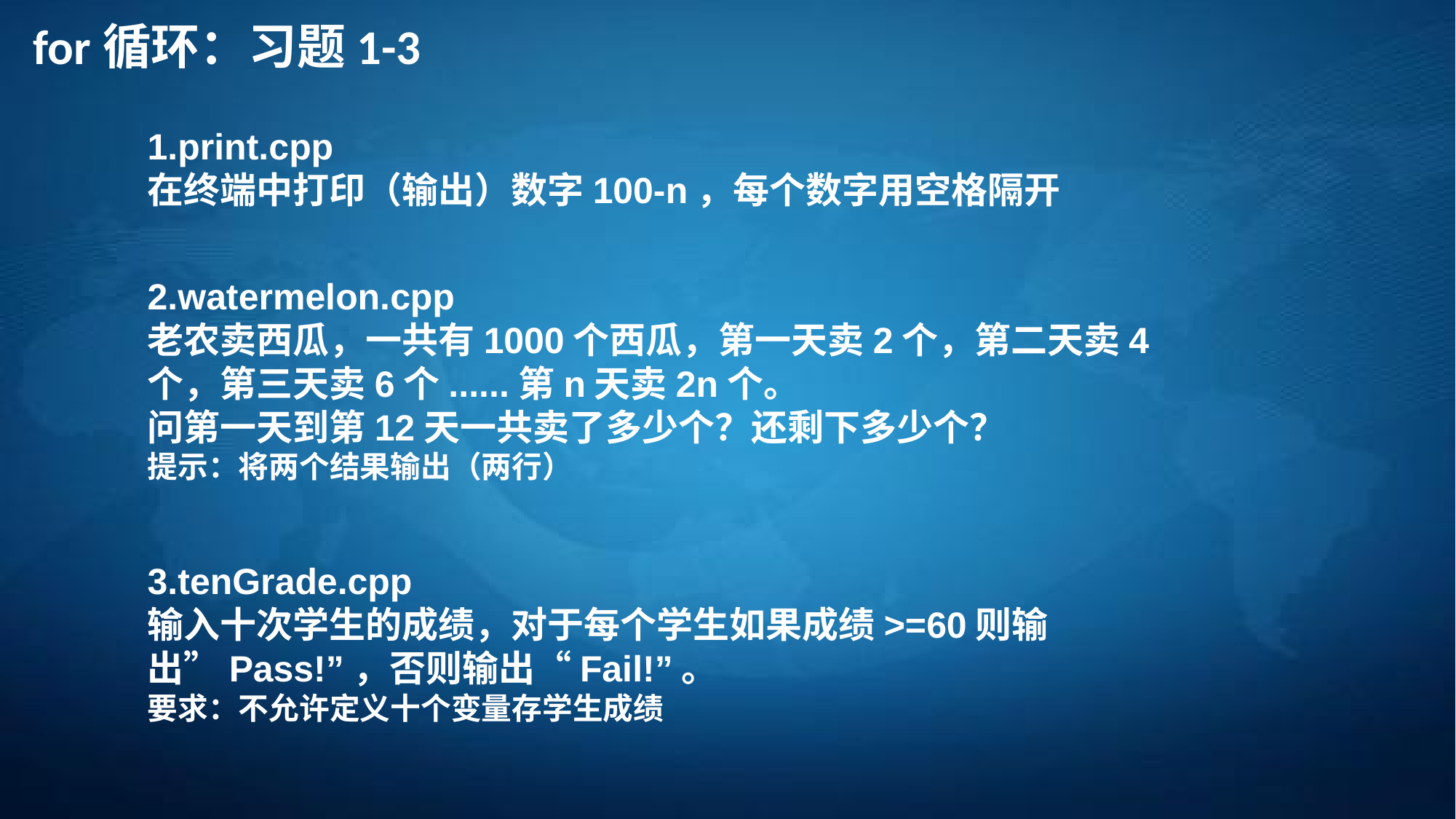

for循环：习题1-3
1.print.cpp
在终端中打印（输出）数字100-n，每个数字用空格隔开
2.watermelon.cpp
老农卖西瓜，一共有1000个西瓜，第一天卖2个，第二天卖4个，第三天卖6个......第n天卖2n个。
问第一天到第12天一共卖了多少个？还剩下多少个？
提示：将两个结果输出（两行）
3.tenGrade.cpp
输入十次学生的成绩，对于每个学生如果成绩>=60则输出”Pass!”，否则输出“Fail!”。
要求：不允许定义十个变量存学生成绩